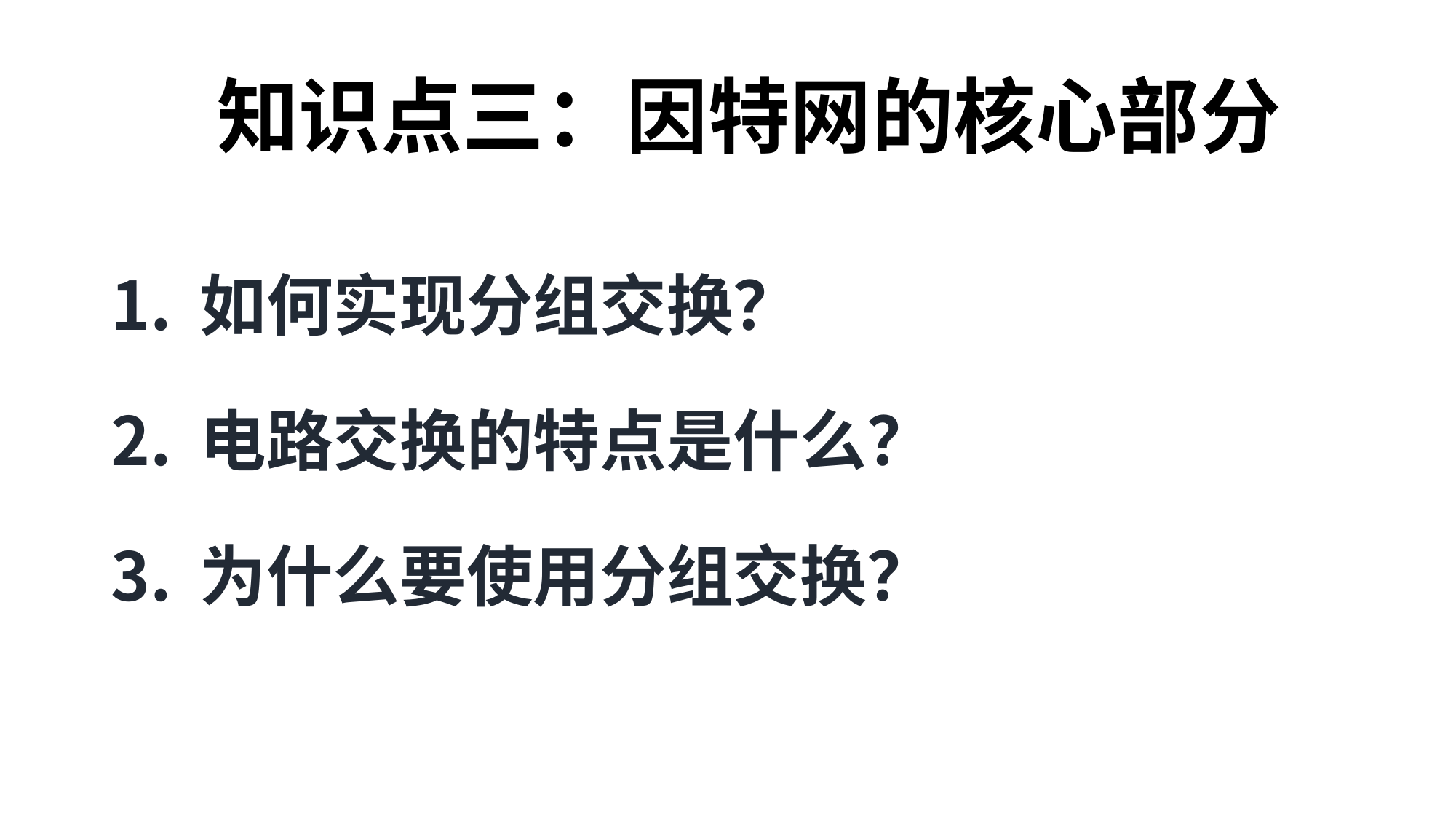

# 知识点三：因特网的核心部分
如何实现分组交换？
电路交换的特点是什么？
为什么要使用分组交换？